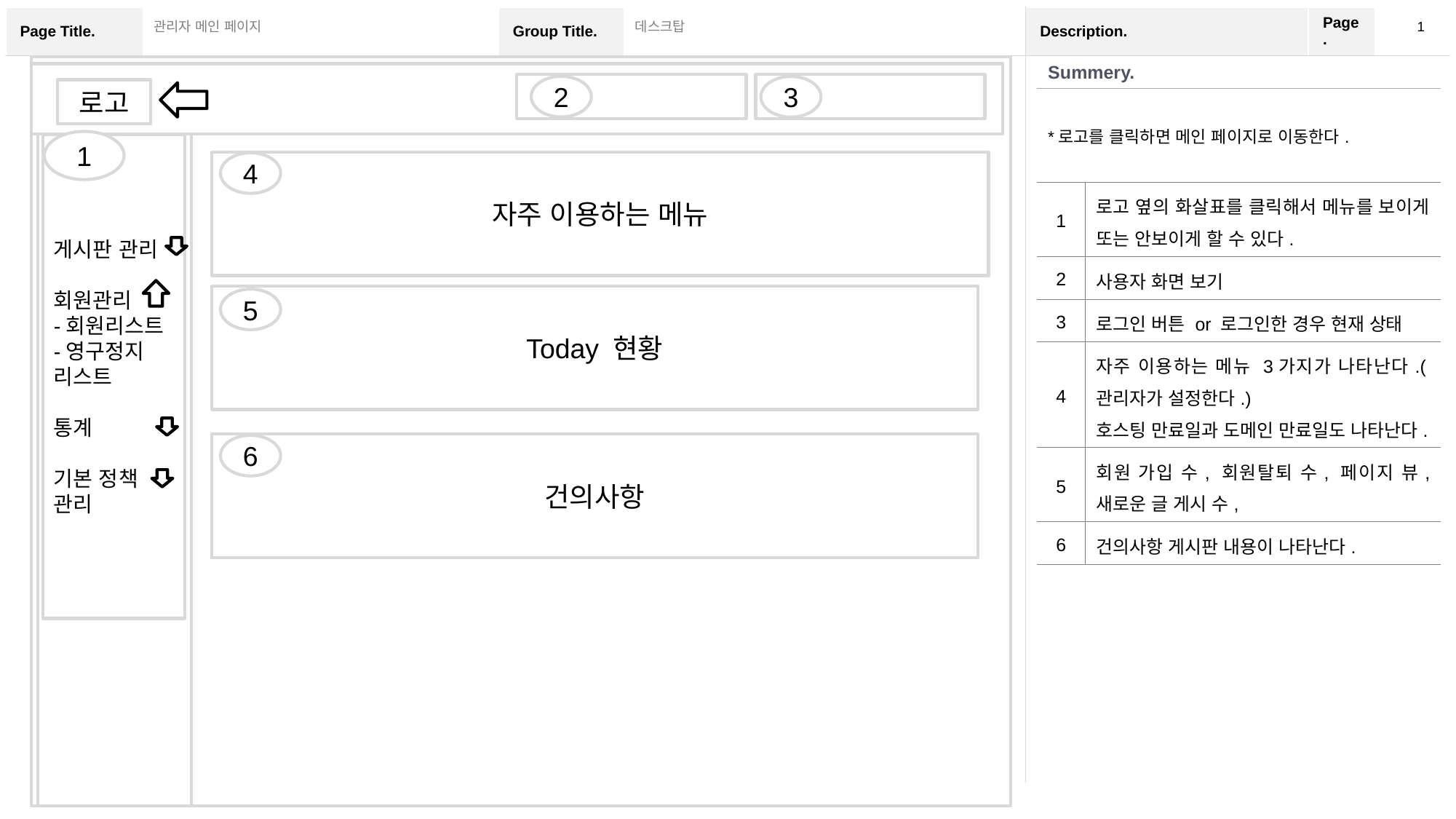

1
관리자 메인 페이지
데스크탑

| Summery. |  |
| --- | --- |
| \*로고를 클릭하면 메인 페이지로 이동한다. |  |
| 1 | 로고 옆의 화살표를 클릭해서 메뉴를 보이게 또는 안보이게 할 수 있다. |
| 2 | 사용자 화면 보기 |
| 3 | 로그인 버튼 or 로그인한 경우 현재 상태 |
| 4 | 자주 이용하는 메뉴 3가지가 나타난다.(관리자가 설정한다.) 호스팅 만료일과 도메인 만료일도 나타난다. |
| 5 | 회원 가입 수, 회원탈퇴 수, 페이지 뷰, 새로운 글 게시 수, |
| 6 | 건의사항 게시판 내용이 나타난다. |

2
3
로고

1

게시판 관리

회원관리
-회원리스트
-영구정지 리스트

통계

기본 정책 관리

자주 이용하는 메뉴
4
Today 현황
5
건의사항
6